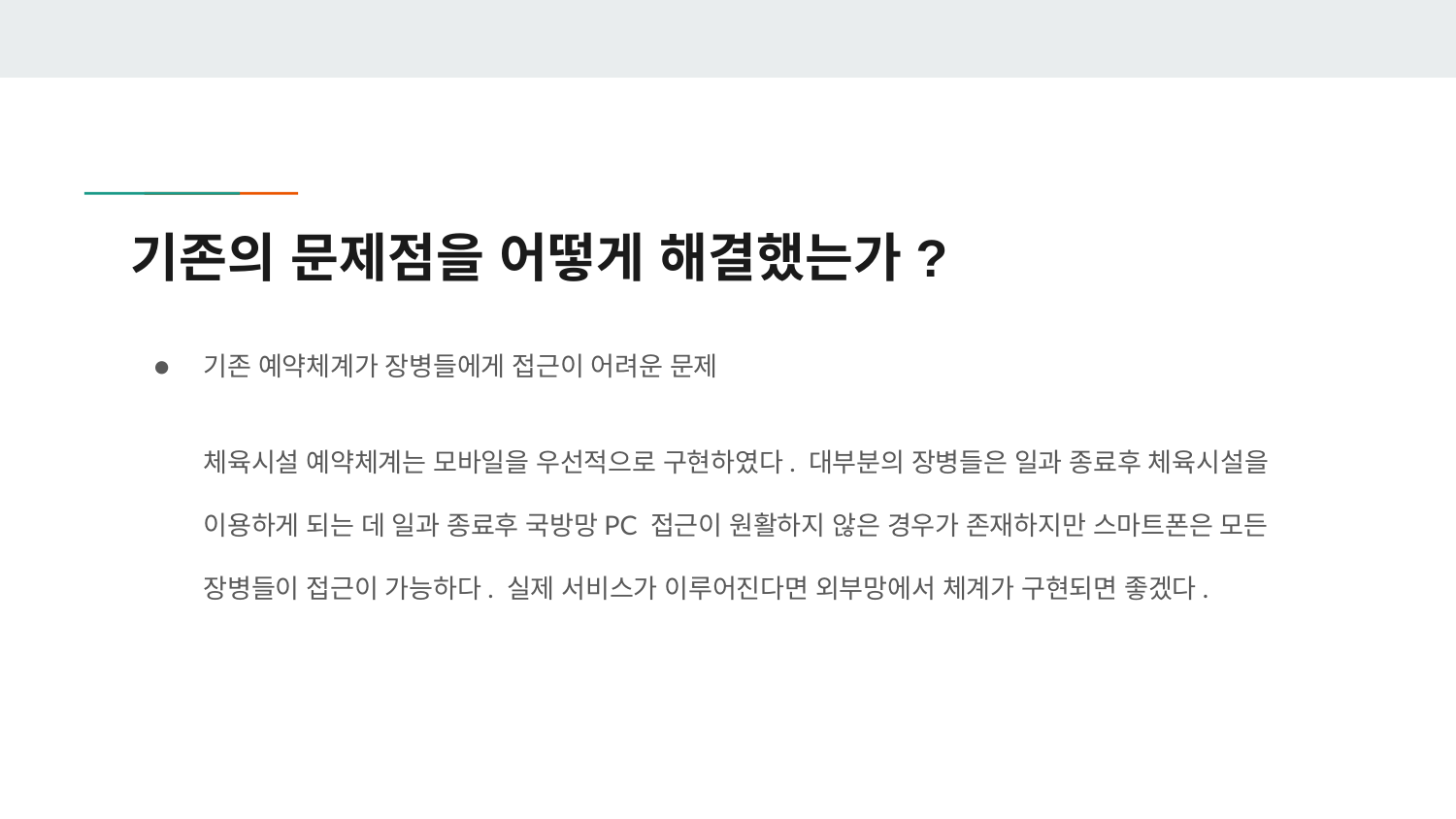

# 기존의 문제점을 어떻게 해결했는가?

기존 예약체계가 장병들에게 접근이 어려운 문제
체육시설 예약체계는 모바일을 우선적으로 구현하였다. 대부분의 장병들은 일과 종료후 체육시설을 이용하게 되는 데 일과 종료후 국방망PC 접근이 원활하지 않은 경우가 존재하지만 스마트폰은 모든 장병들이 접근이 가능하다. 실제 서비스가 이루어진다면 외부망에서 체계가 구현되면 좋겠다.